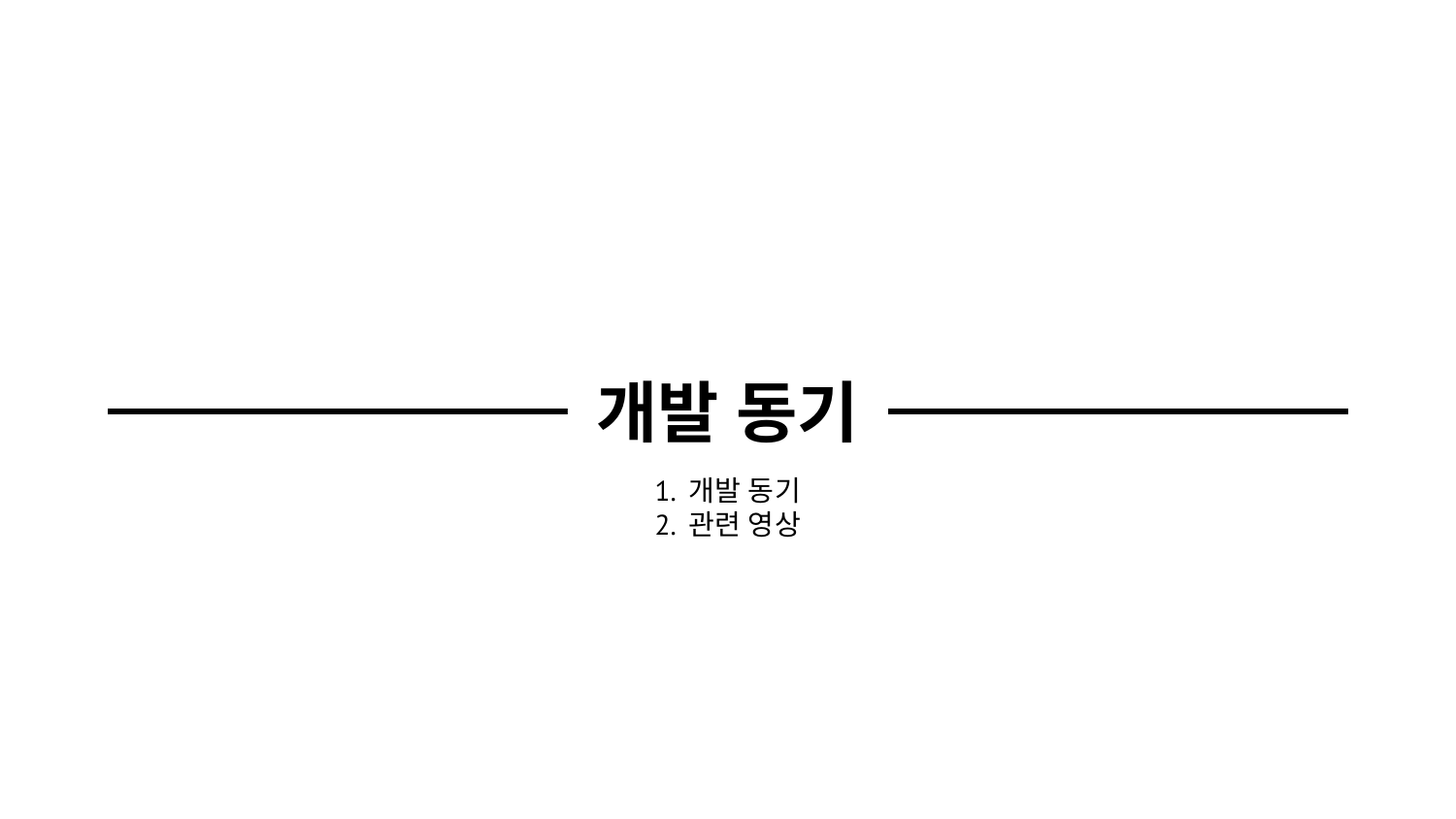

개발 동기
1. 개발 동기
2. 관련 영상